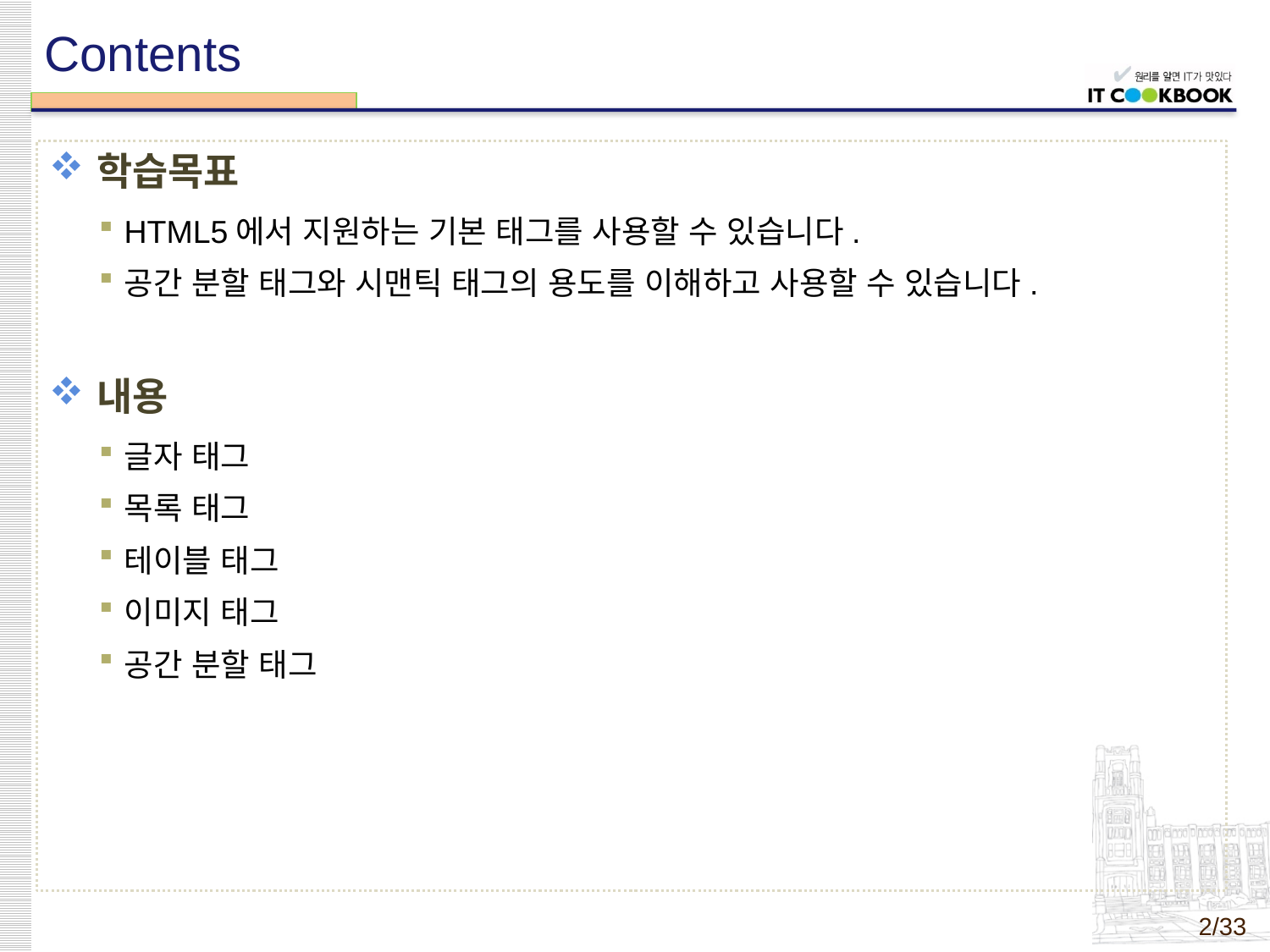

학습목표
HTML5에서 지원하는 기본 태그를 사용할 수 있습니다.
공간 분할 태그와 시맨틱 태그의 용도를 이해하고 사용할 수 있습니다.

내용
글자 태그
목록 태그
테이블 태그
이미지 태그
공간 분할 태그